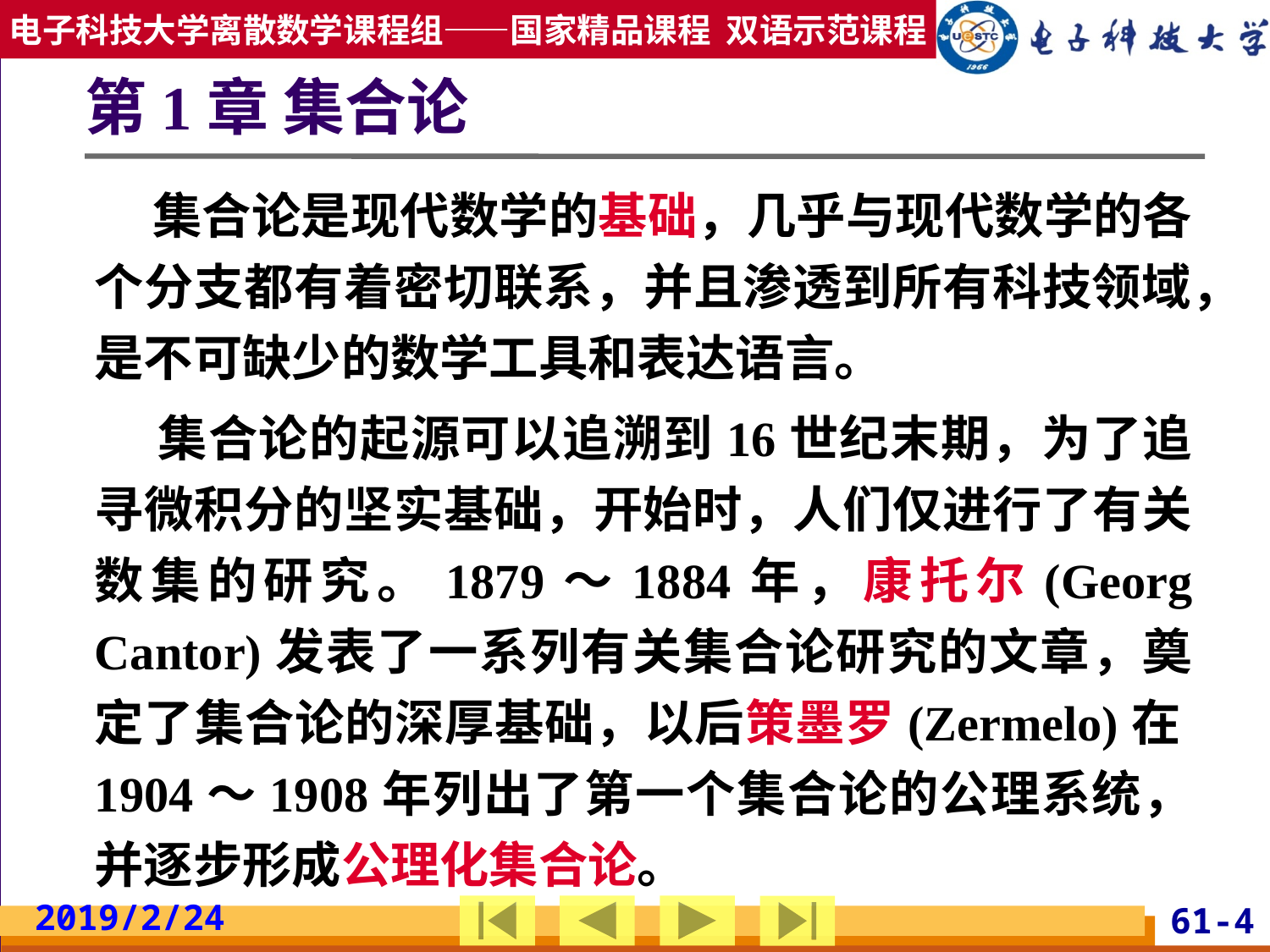

# 第1章 集合论
    集合论是现代数学的基础，几乎与现代数学的各个分支都有着密切联系，并且渗透到所有科技领域，是不可缺少的数学工具和表达语言。
    集合论的起源可以追溯到16世纪末期，为了追寻微积分的坚实基础，开始时，人们仅进行了有关数集的研究。1879～1884年，康托尔(Georg Cantor)发表了一系列有关集合论研究的文章，奠定了集合论的深厚基础，以后策墨罗(Zermelo)在1904～1908年列出了第一个集合论的公理系统，并逐步形成公理化集合论。
2019/2/24